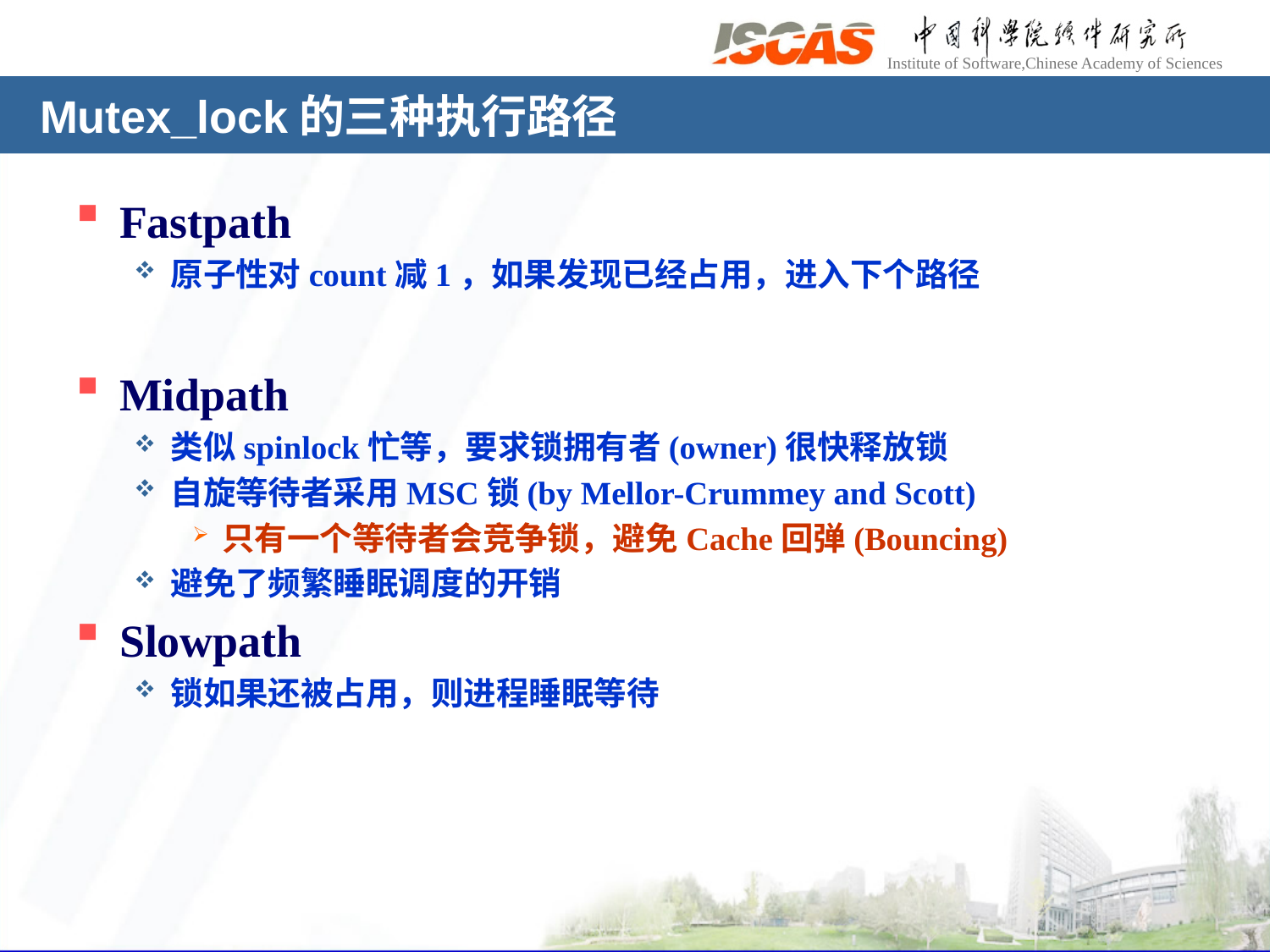

# Mutex_lock的三种执行路径
Fastpath
原子性对count减1，如果发现已经占用，进入下个路径

Midpath
类似spinlock忙等，要求锁拥有者(owner)很快释放锁
自旋等待者采用MSC锁(by Mellor-Crummey and Scott)
只有一个等待者会竞争锁，避免Cache回弹(Bouncing)
避免了频繁睡眠调度的开销
Slowpath
锁如果还被占用，则进程睡眠等待